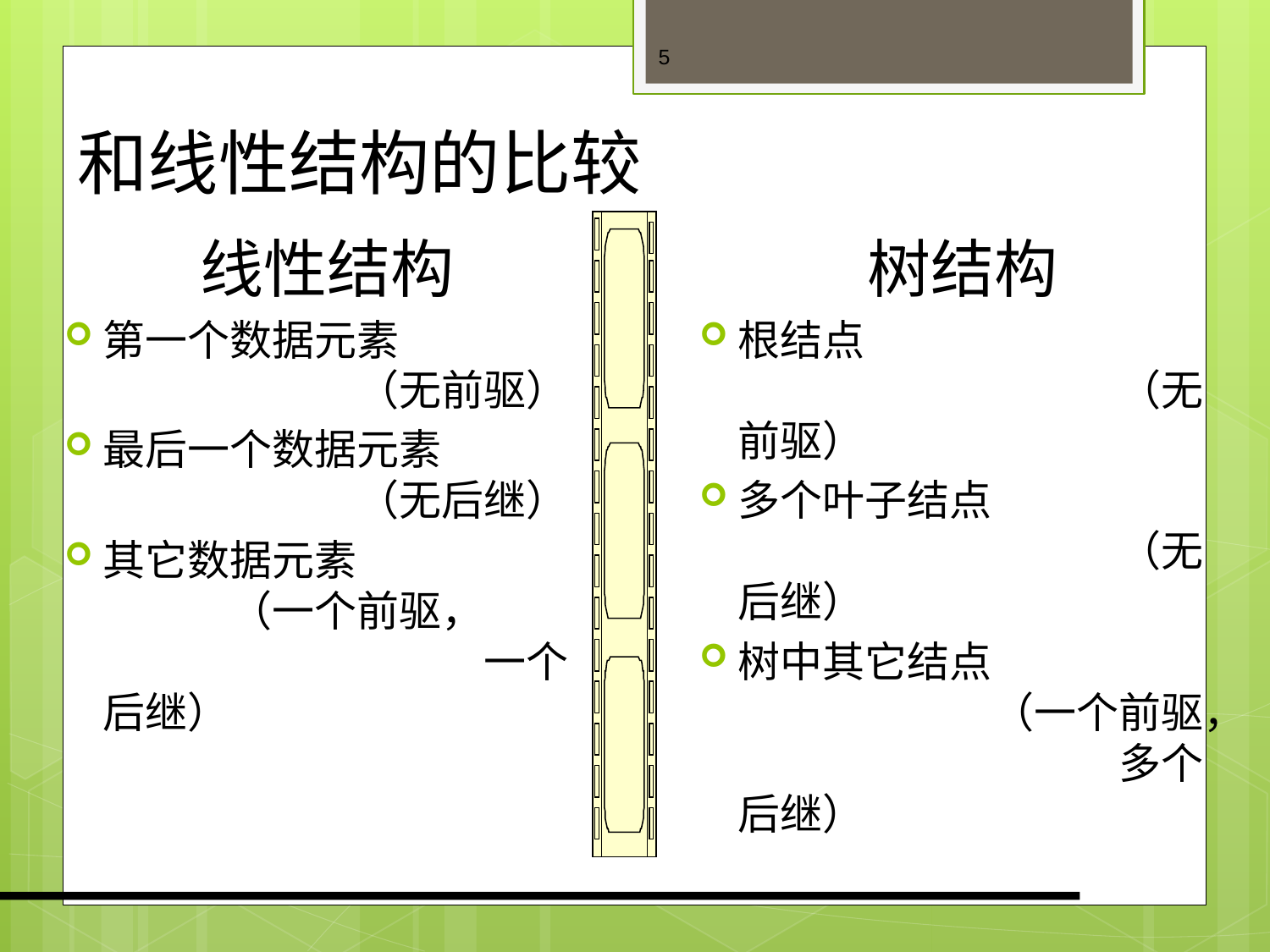

# 和线性结构的比较

线性结构
第一个数据元素			（无前驱）
最后一个数据元素			（无后继）
其它数据元素		（一个前驱，			一个后继）
树结构
根结点					（无前驱）
多个叶子结点				（无后继）
树中其它结点			（一个前驱，			多个后继）
5